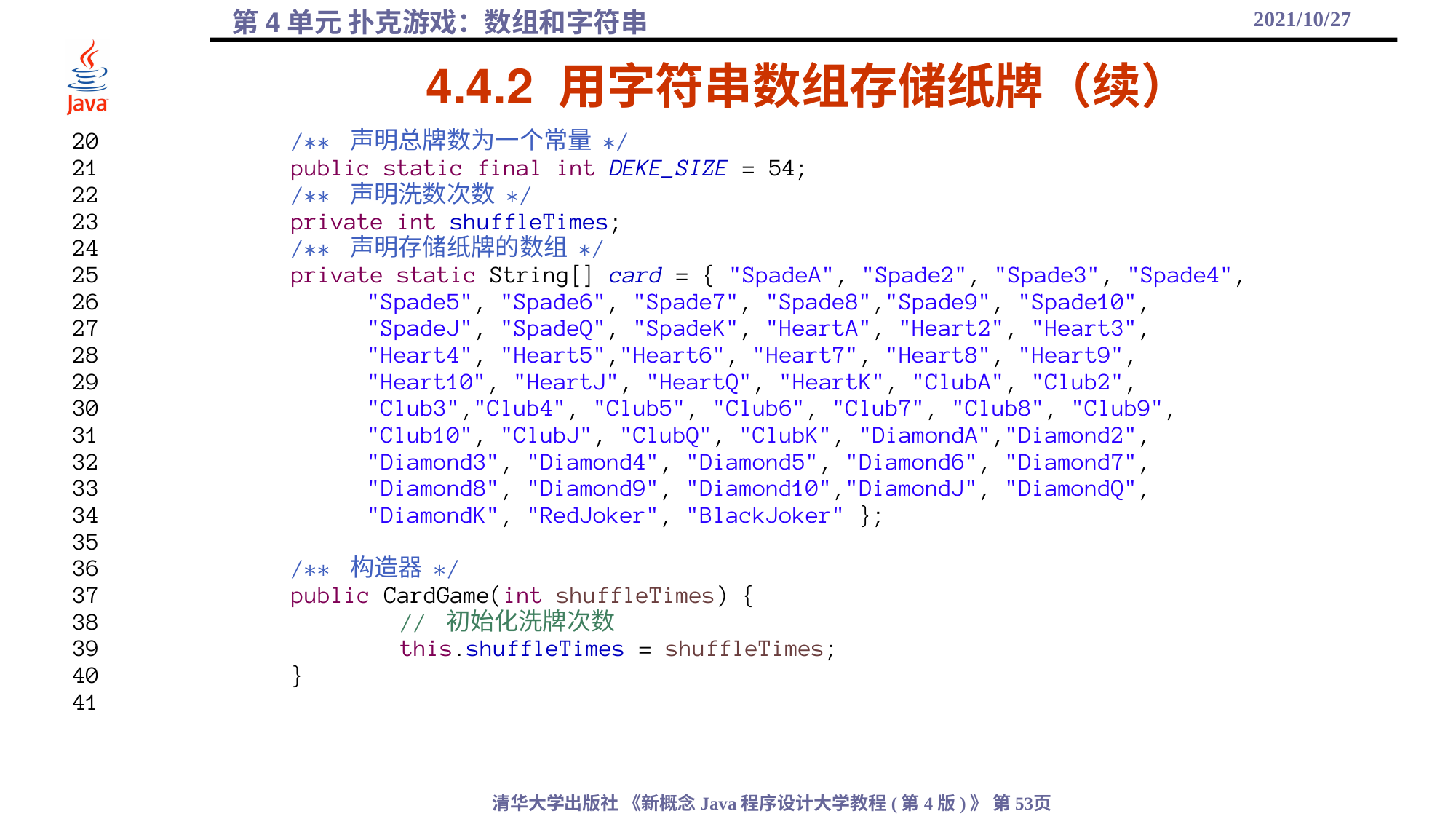

2021/10/27
# 4.4.2 用字符串数组存储纸牌（续）
20		/** 声明总牌数为一个常量 */
21		public static final int DEKE_SIZE = 54;
22		/** 声明洗数次数 */
23		private int shuffleTimes;
24		/** 声明存储纸牌的数组 */
25		private static String[] card = { "SpadeA", "Spade2", "Spade3", "Spade4",
26	              "Spade5", "Spade6", "Spade7", "Spade8","Spade9", "Spade10",
27	              "SpadeJ", "SpadeQ", "SpadeK", "HeartA", "Heart2", "Heart3",
28	              "Heart4", "Heart5","Heart6", "Heart7", "Heart8", "Heart9",
29	              "Heart10", "HeartJ", "HeartQ", "HeartK", "ClubA", "Club2",
30	              "Club3","Club4", "Club5", "Club6", "Club7", "Club8", "Club9",
31	              "Club10", "ClubJ", "ClubQ", "ClubK", "DiamondA","Diamond2",
32	              "Diamond3", "Diamond4", "Diamond5", "Diamond6", "Diamond7",
33	              "Diamond8", "Diamond9", "Diamond10","DiamondJ", "DiamondQ",
34	              "DiamondK", "RedJoker", "BlackJoker" };
35
36		/** 构造器 */
37		public CardGame(int shuffleTimes) {
38			// 初始化洗牌次数
39			this.shuffleTimes = shuffleTimes;
40		}
41